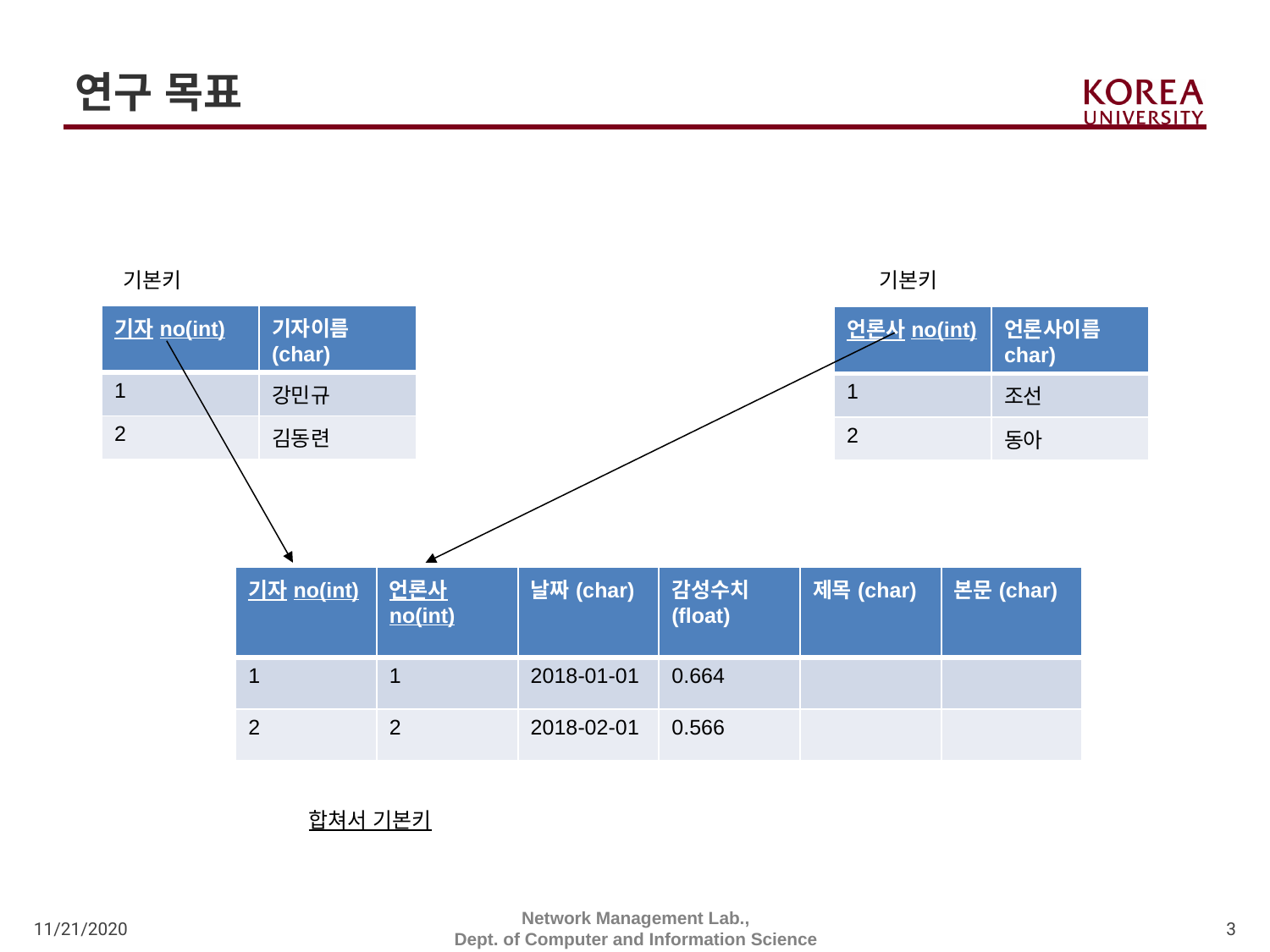

# 연구 목표

기본키
기본키
| 기자no(int) | 기자이름(char) |
| --- | --- |
| 1 | 강민규 |
| 2 | 김동련 |
| 언론사no(int) | 언론사이름char) |
| --- | --- |
| 1 | 조선 |
| 2 | 동아 |
| 기자no(int) | 언론사no(int) | 날짜(char) | 감성수치(float) | 제목(char) | 본문(char) |
| --- | --- | --- | --- | --- | --- |
| 1 | 1 | 2018-01-01 | 0.664 |  |  |
| 2 | 2 | 2018-02-01 | 0.566 |  |  |
합쳐서 기본키
11/21/2020
Network Management Lab.,
Dept. of Computer and Information Science
3